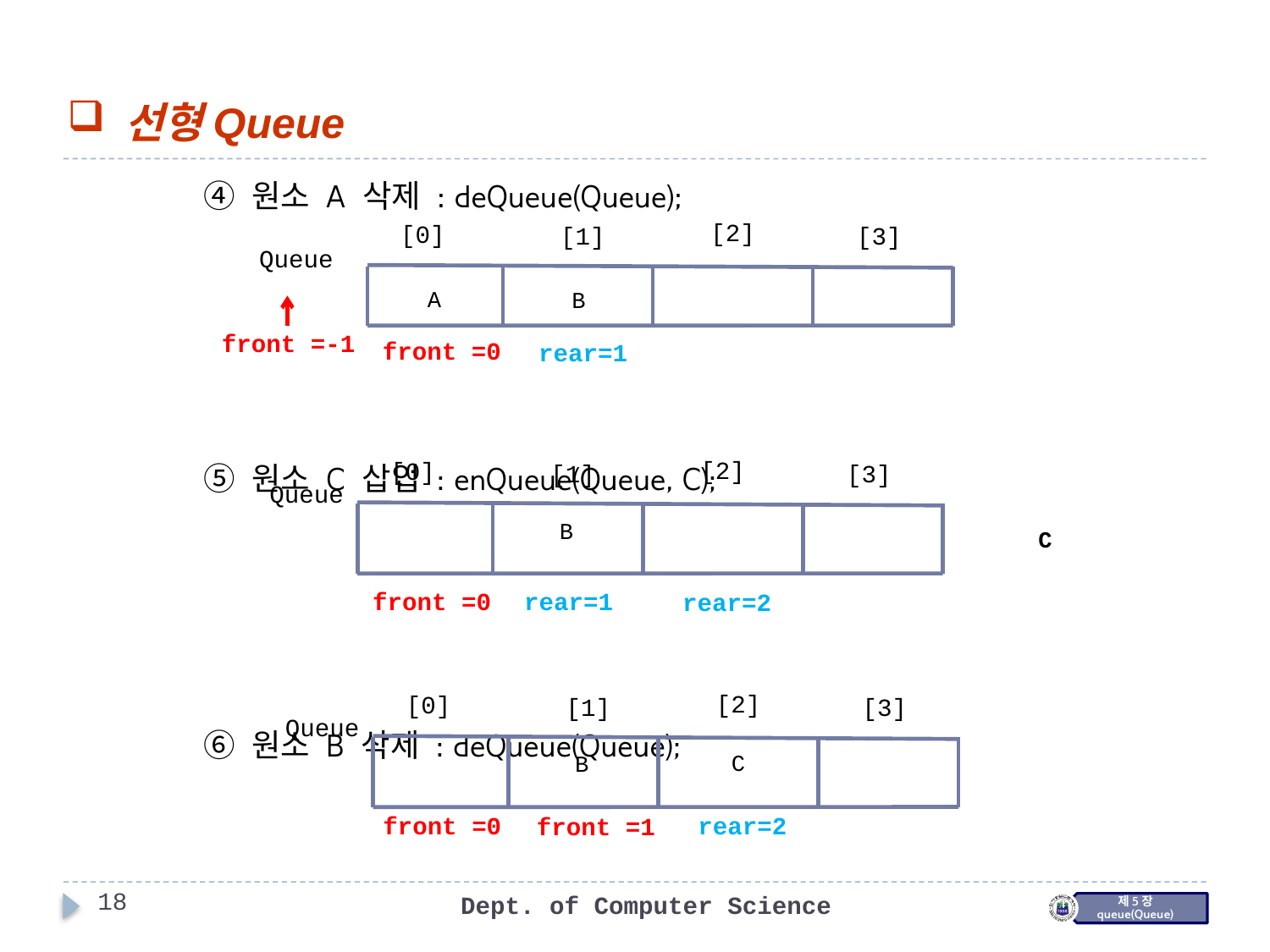

선형Queue
④ 원소 A 삭제 : deQueue(Queue);

⑤ 원소 C 삽입 : enQueue(Queue, C);

⑥ 원소 B 삭제 : deQueue(Queue);

[2]
[0]
[1]
[3]
Queue
A
B
 front =-1
 front =0
 rear=1
[2]
[0]
[1]
[3]
Queue
B
C
 front =0
 rear=1
 rear=2
[2]
[0]
[1]
[3]
Queue
C
B
 front =0
 rear=2
 front =1
18
Dept. of Computer Science